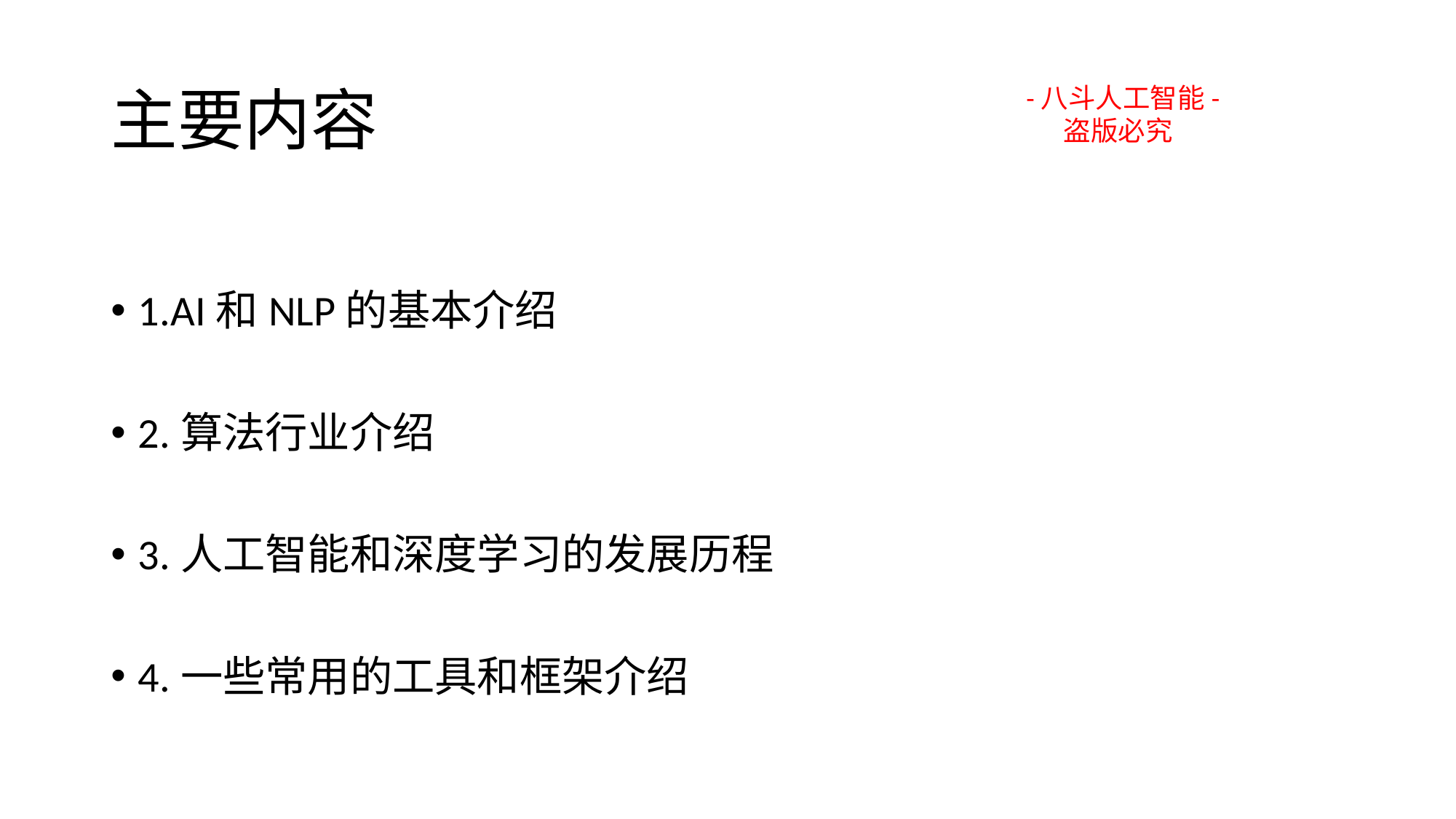

# 主要内容
-八斗人工智能-
     盗版必究

1.AI和NLP的基本介绍

2.算法行业介绍

3.人工智能和深度学习的发展历程

4.一些常用的工具和框架介绍